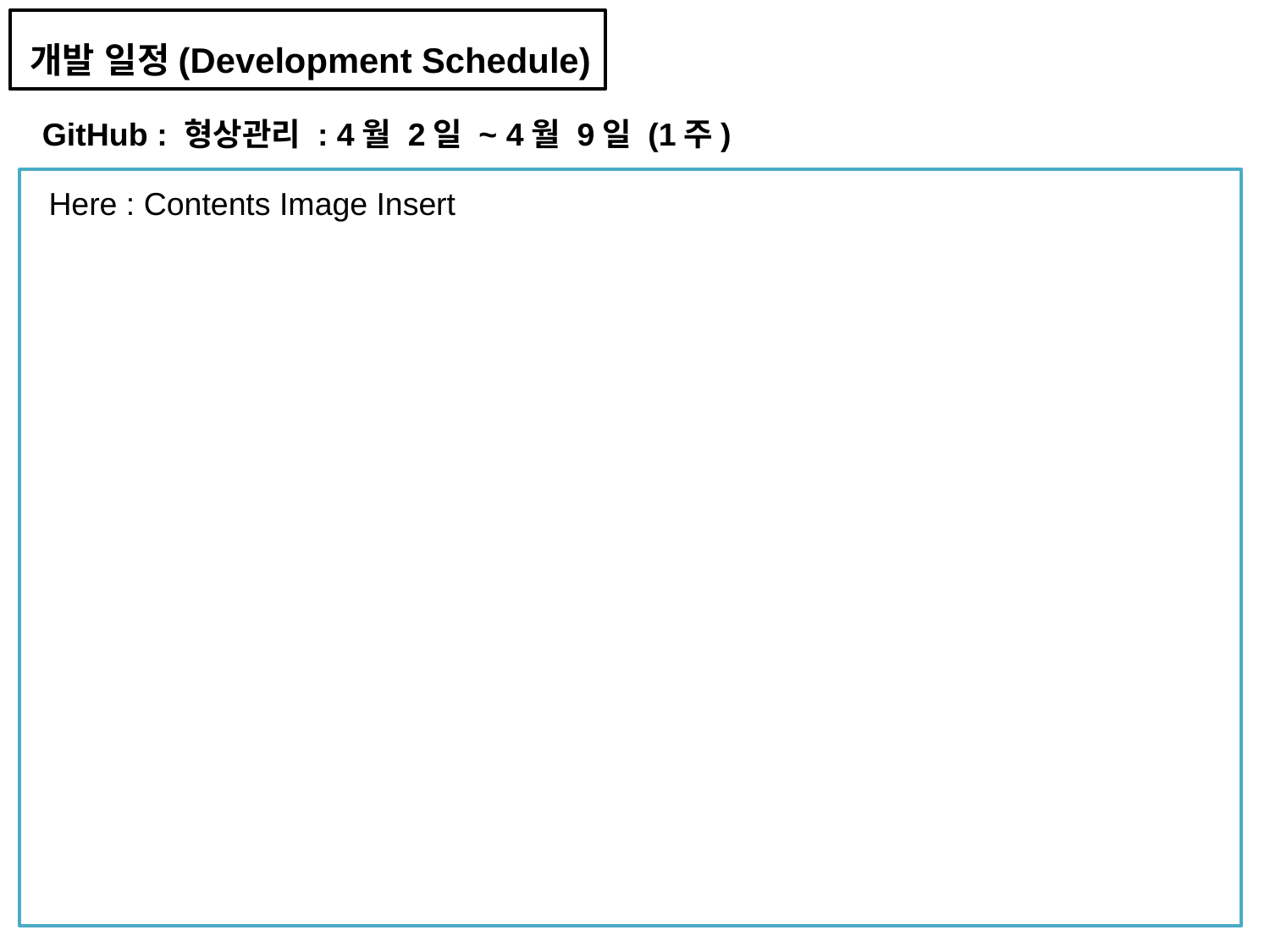

개발 일정(Development Schedule)

GitHub : 형상관리 : 4월 2일 ~ 4월 9일 (1주)

Here : Contents Image Insert